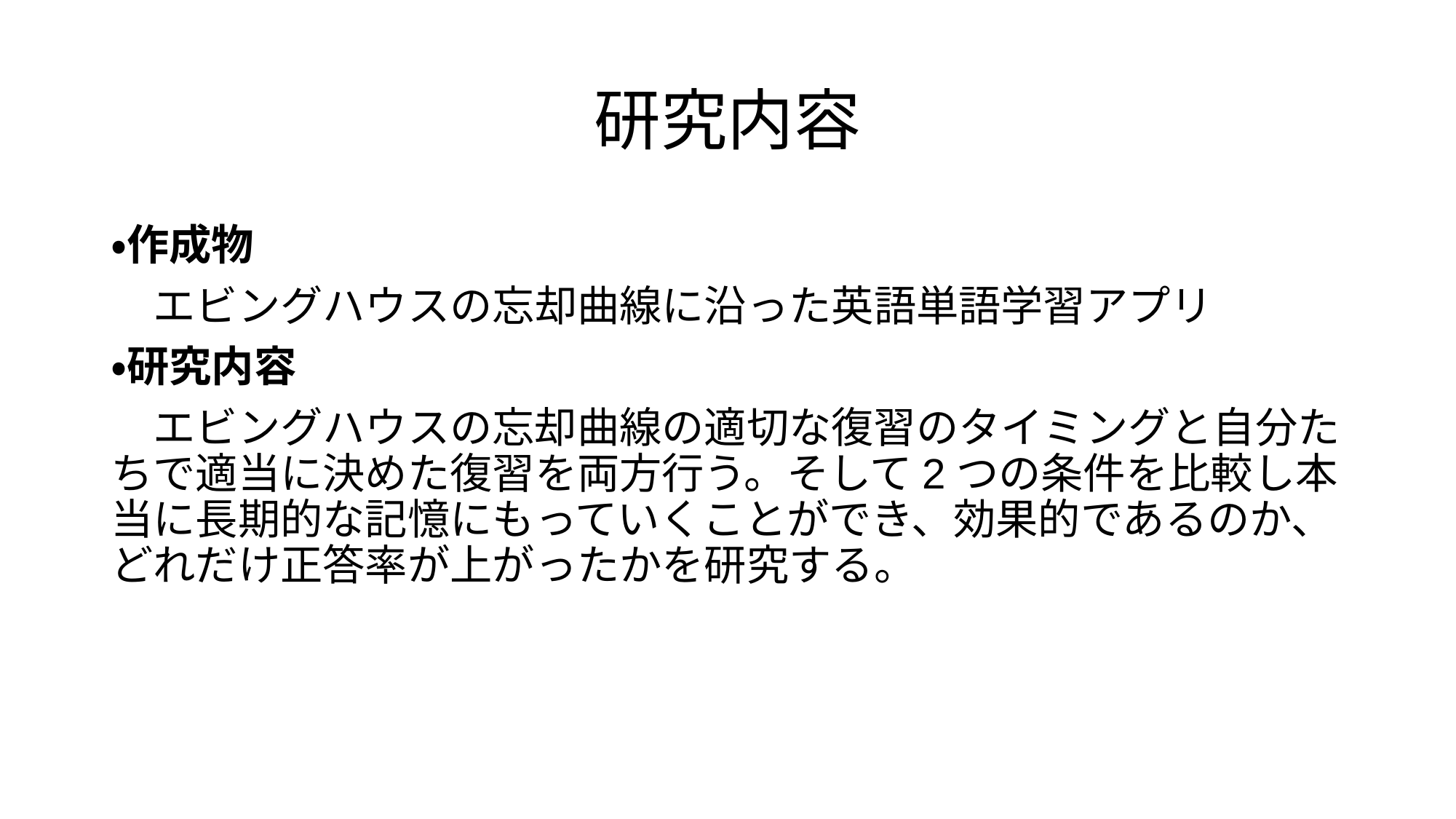

# 研究内容
・作成物
　エビングハウスの忘却曲線に沿った英語単語学習アプリ
・研究内容
　エビングハウスの忘却曲線の適切な復習のタイミングと自分たちで適当に決めた復習を両方行う。そして2つの条件を比較し本当に長期的な記憶にもっていくことができ、効果的であるのか、どれだけ正答率が上がったかを研究する。